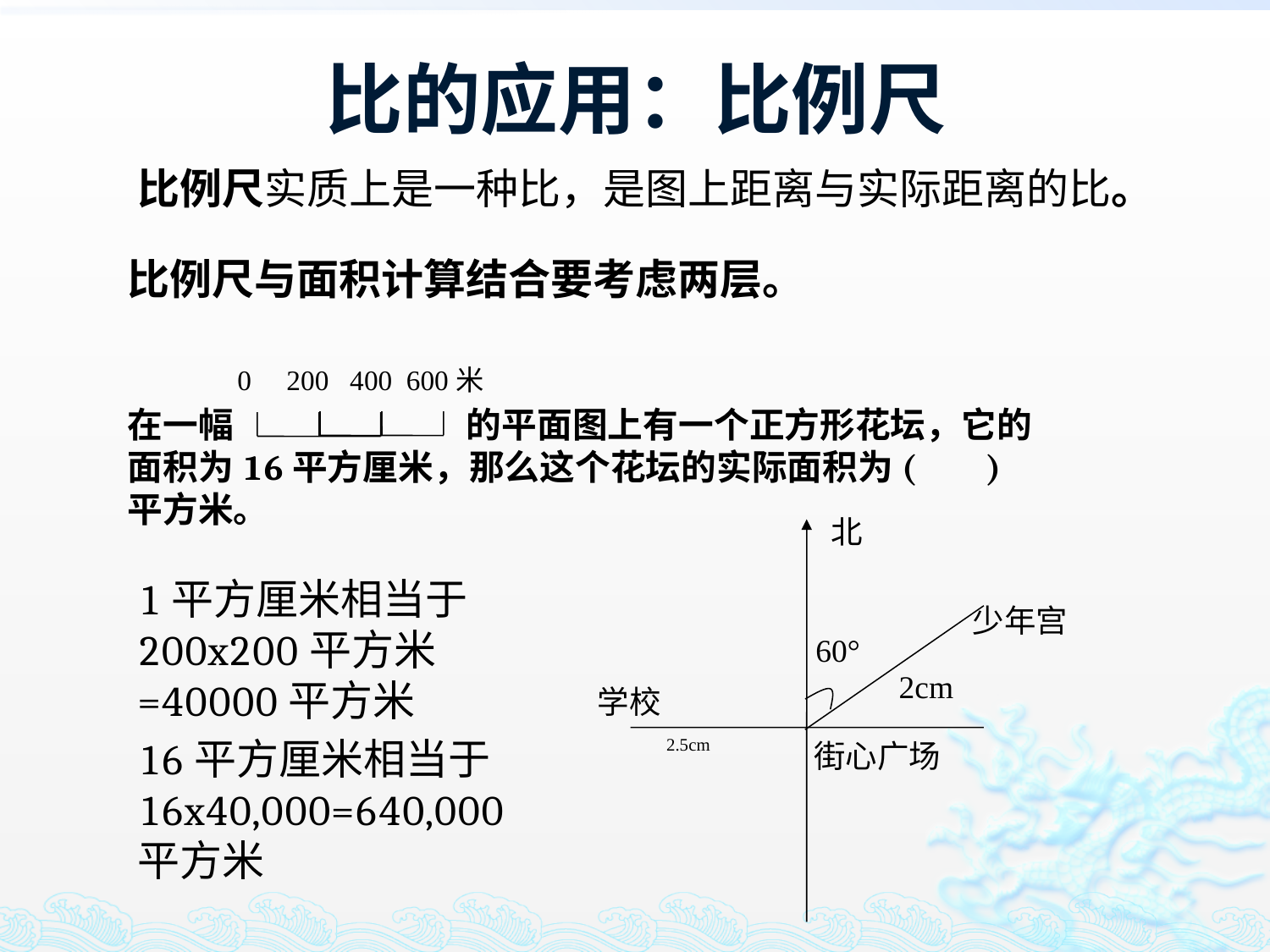

# 比的应用：比例尺
比例尺实质上是一种比，是图上距离与实际距离的比。
比例尺与面积计算结合要考虑两层。
0     200   400  600米

在一幅                             的平面图上有一个正方形花坛，它的面积为16平方厘米，那么这个花坛的实际面积为(         )平方米。
北

60°
学校
街心广场

2.5cm
    2cm
少年宫

1平方厘米相当于200x200平方米=40000平方米
16平方厘米相当于16x40,000=640,000平方米